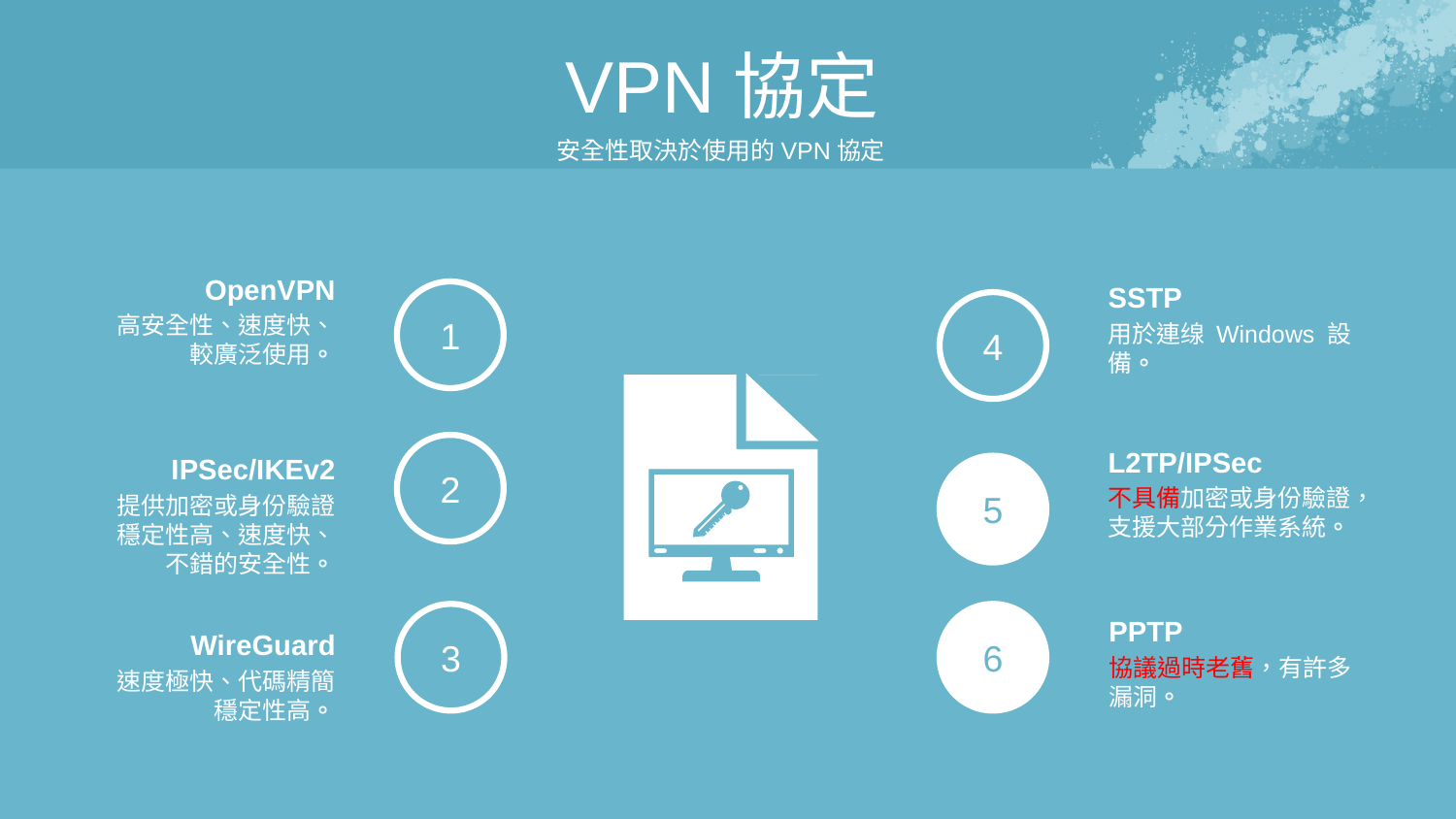

VPN協定
安全性取決於使用的VPN協定
OpenVPN
高安全性、速度快、
較廣泛使用。
SSTP
用於連缐 Windows 設備。
1
4

2
L2TP/IPSec
不具備加密或身份驗證，支援大部分作業系統。
IPSec/IKEv2
提供加密或身份驗證
穩定性高、速度快、
不錯的安全性。
5

3
6
PPTP
協議過時老舊，有許多漏洞。
WireGuard
速度極快、代碼精簡
穩定性高。